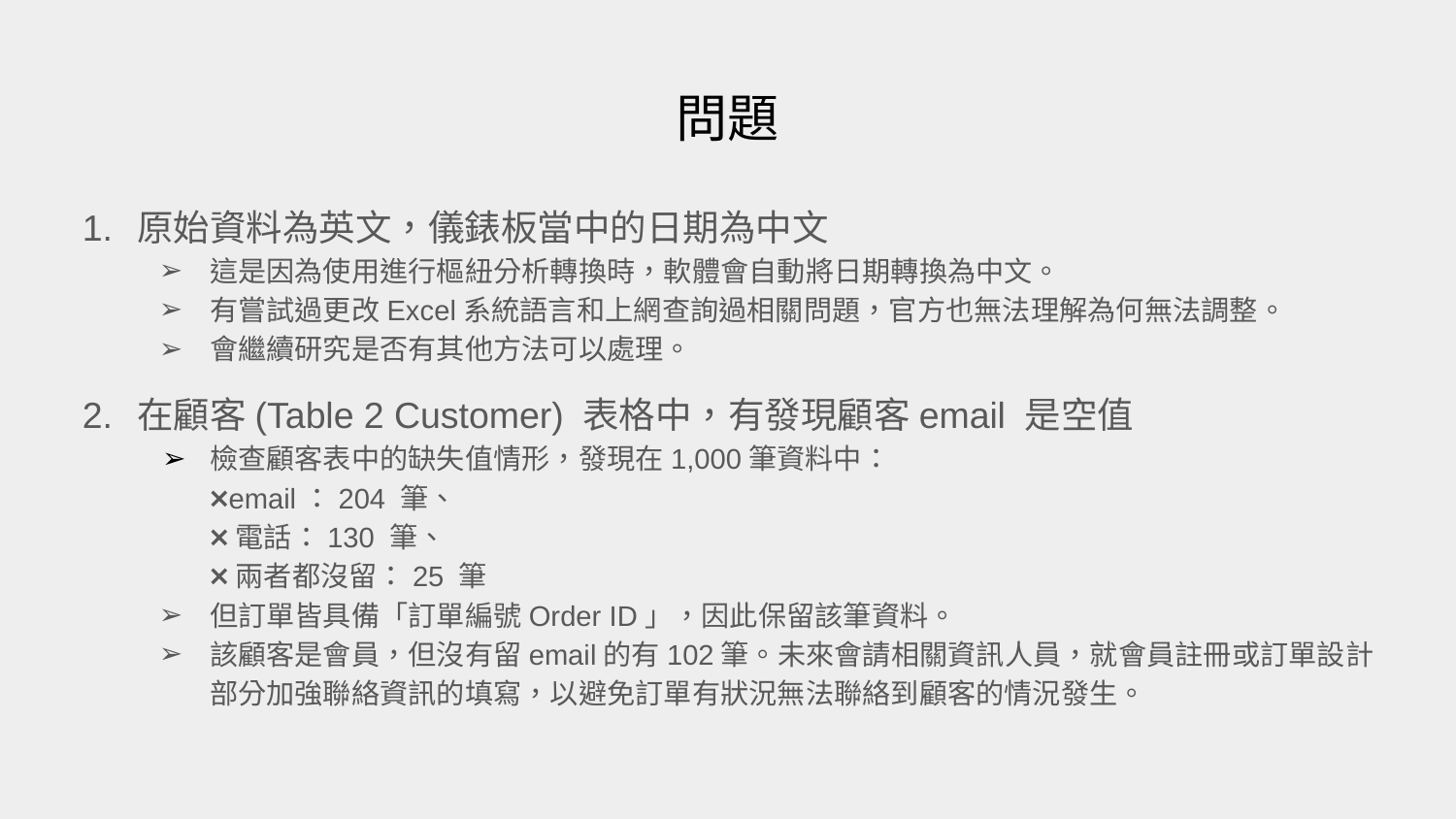

# 問題
原始資料為英文，儀錶板當中的日期為中文
這是因為使用進行樞紐分析轉換時，軟體會自動將日期轉換為中文。
有嘗試過更改Excel系統語言和上網查詢過相關問題，官方也無法理解為何無法調整。
會繼續研究是否有其他方法可以處理。
在顧客(Table 2 Customer) 表格中，有發現顧客email 是空值
檢查顧客表中的缺失值情形，發現在1,000筆資料中：
❌email：204 筆、
❌電話：130 筆、
❌兩者都沒留：25 筆
但訂單皆具備「訂單編號Order ID」，因此保留該筆資料。
該顧客是會員，但沒有留email的有102筆。未來會請相關資訊人員，就會員註冊或訂單設計部分加強聯絡資訊的填寫，以避免訂單有狀況無法聯絡到顧客的情況發生。